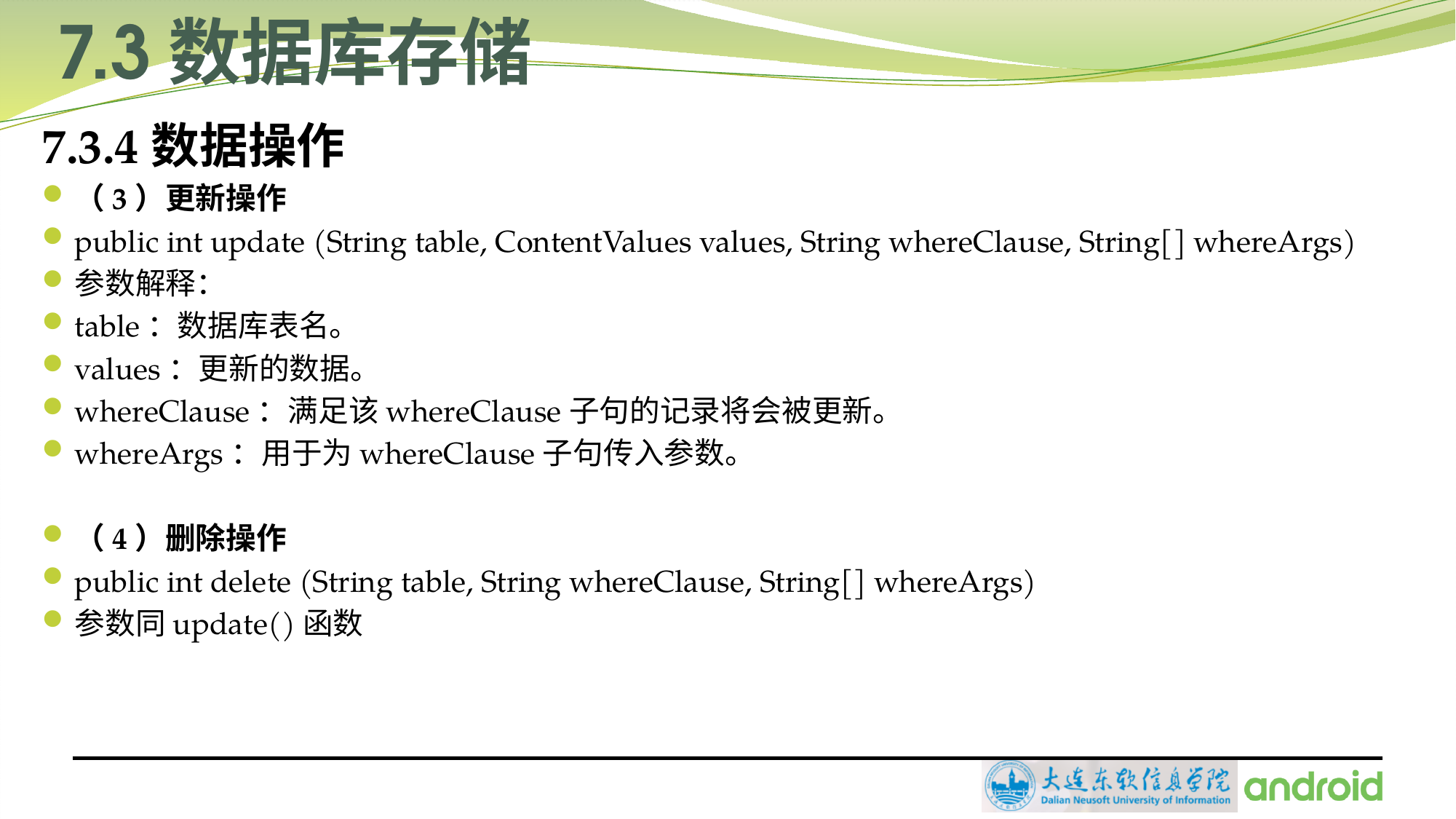

# 7.3数据库存储
7.3.4数据操作
（3）更新操作
public int update (String table, ContentValues values, String whereClause, String[] whereArgs)
参数解释：
table：数据库表名。
values：更新的数据。
whereClause：满足该whereClause子句的记录将会被更新。
whereArgs：用于为whereClause子句传入参数。

（4）删除操作
public int delete (String table, String whereClause, String[] whereArgs)
参数同update()函数